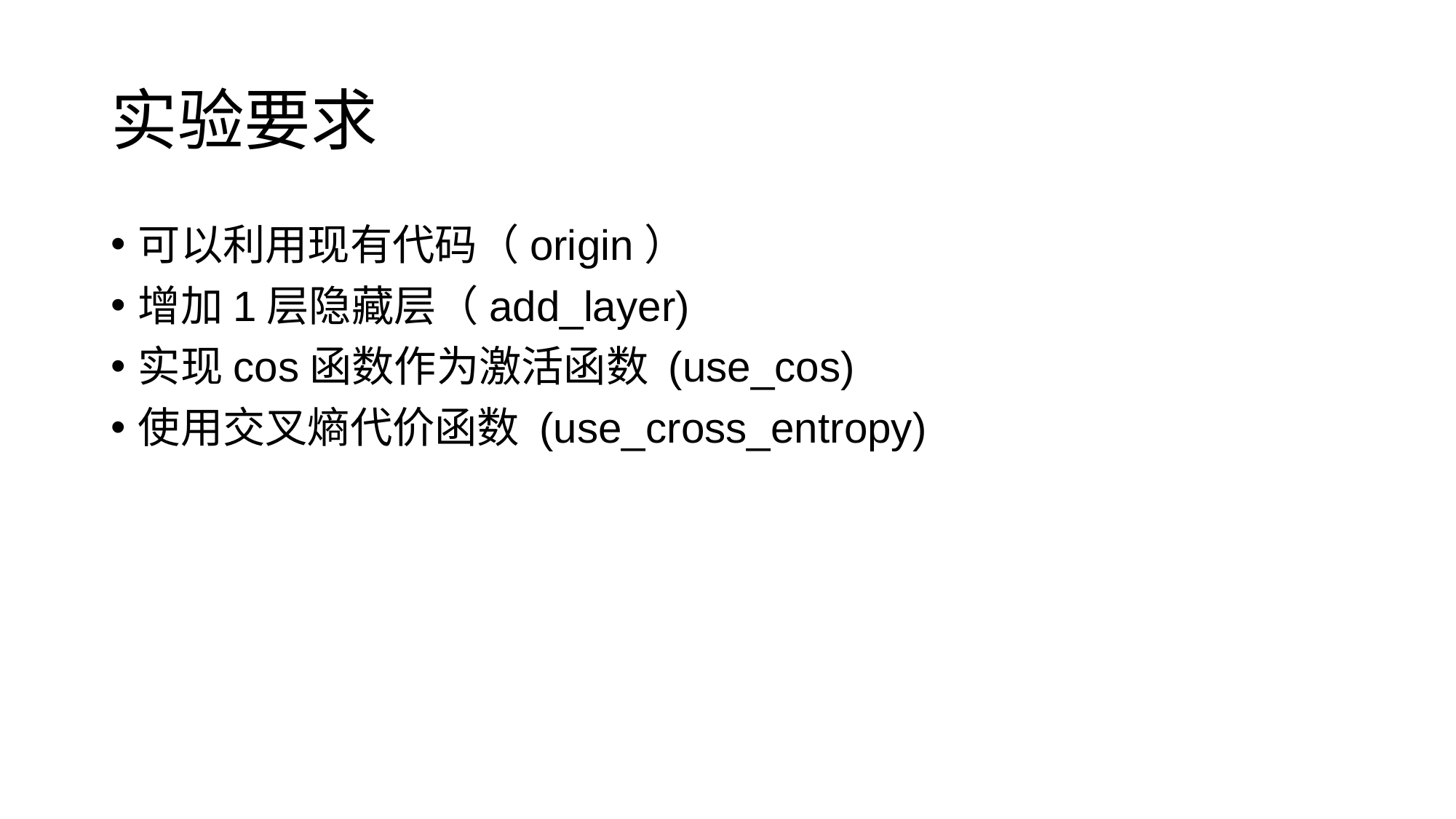

# 实验要求
可以利用现有代码（origin）
增加1层隐藏层（add_layer)
实现cos函数作为激活函数 (use_cos)
使用交叉熵代价函数 (use_cross_entropy)